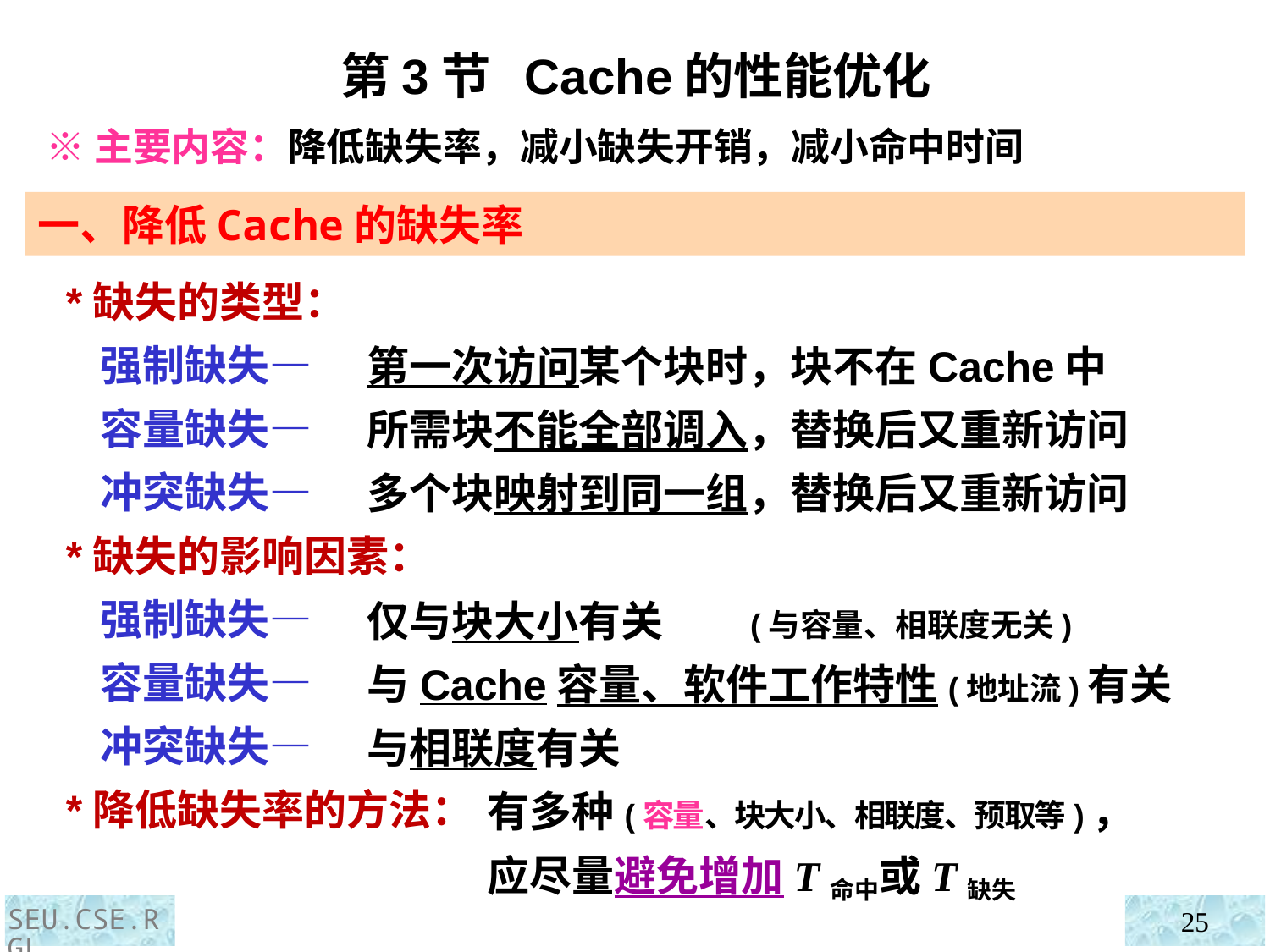

第3节  Cache的性能优化
 ※主要内容：降低缺失率，减小缺失开销，减小命中时间
一、降低Cache的缺失率
  *缺失的类型：
     强制缺失—
     容量缺失—
     冲突缺失—
  *缺失的影响因素：
     强制缺失—
     容量缺失—
     冲突缺失—
  *降低缺失率的方法：
第一次访问某个块时，块不在Cache中
所需块不能全部调入，替换后又重新访问
多个块映射到同一组，替换后又重新访问
仅与块大小有关        (与容量、相联度无关)
与Cache容量、软件工作特性(地址流)有关
与相联度有关
有多种(容量、块大小、相联度、预取等)，
应尽量避免增加T命中或T缺失
SEU.CSE.RGL
25